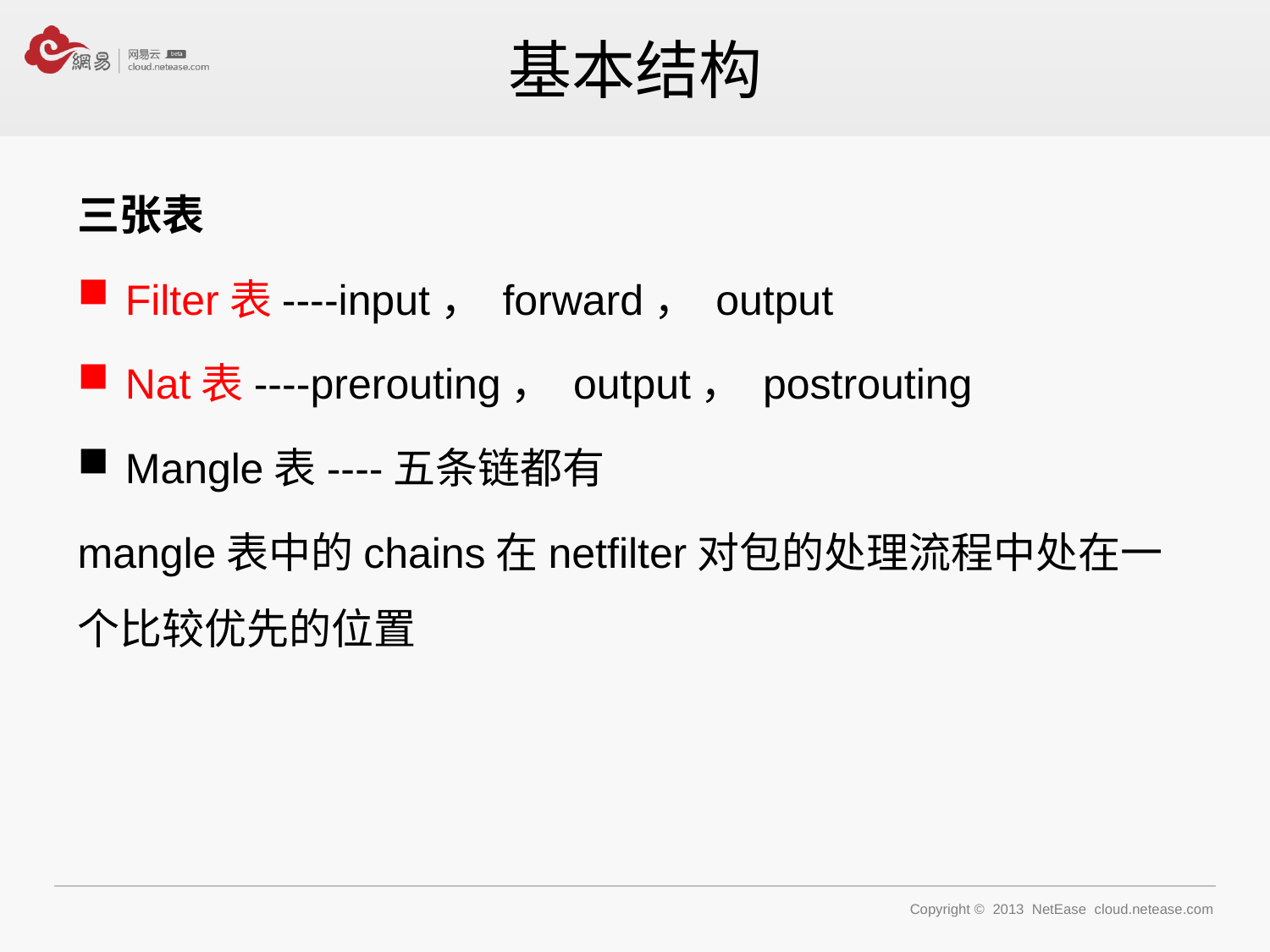

# 基本结构
三张表
Filter表----input， forward， output
Nat表----prerouting， output， postrouting
Mangle表----五条链都有
mangle表中的chains在netfilter对包的处理流程中处在一个比较优先的位置